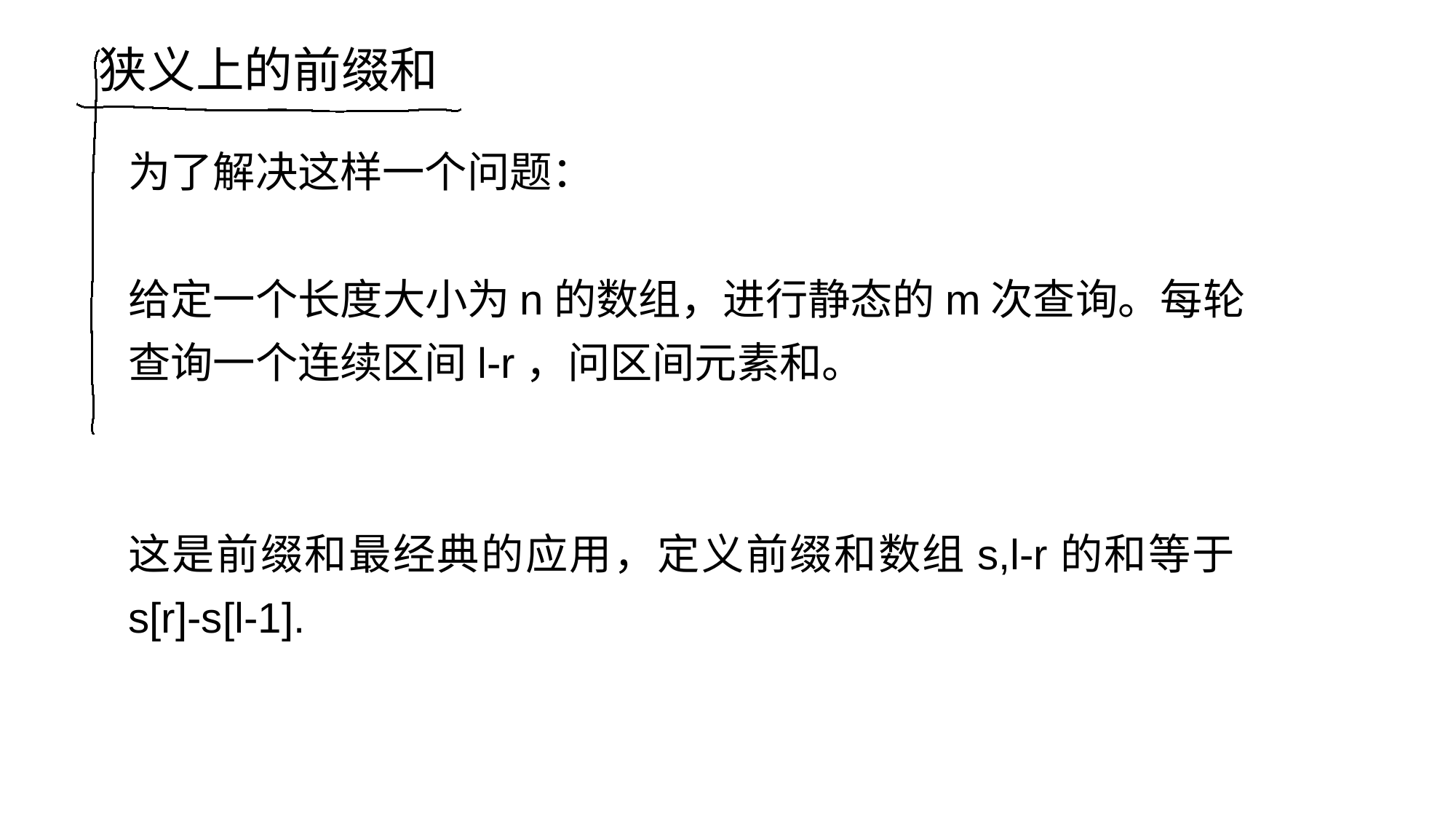

狭义上的前缀和

为了解决这样一个问题：

给定一个长度大小为n的数组，进行静态的m次查询。每轮查询一个连续区间l-r，问区间元素和。

这是前缀和最经典的应用，定义前缀和数组s,l-r的和等于s[r]-s[l-1].